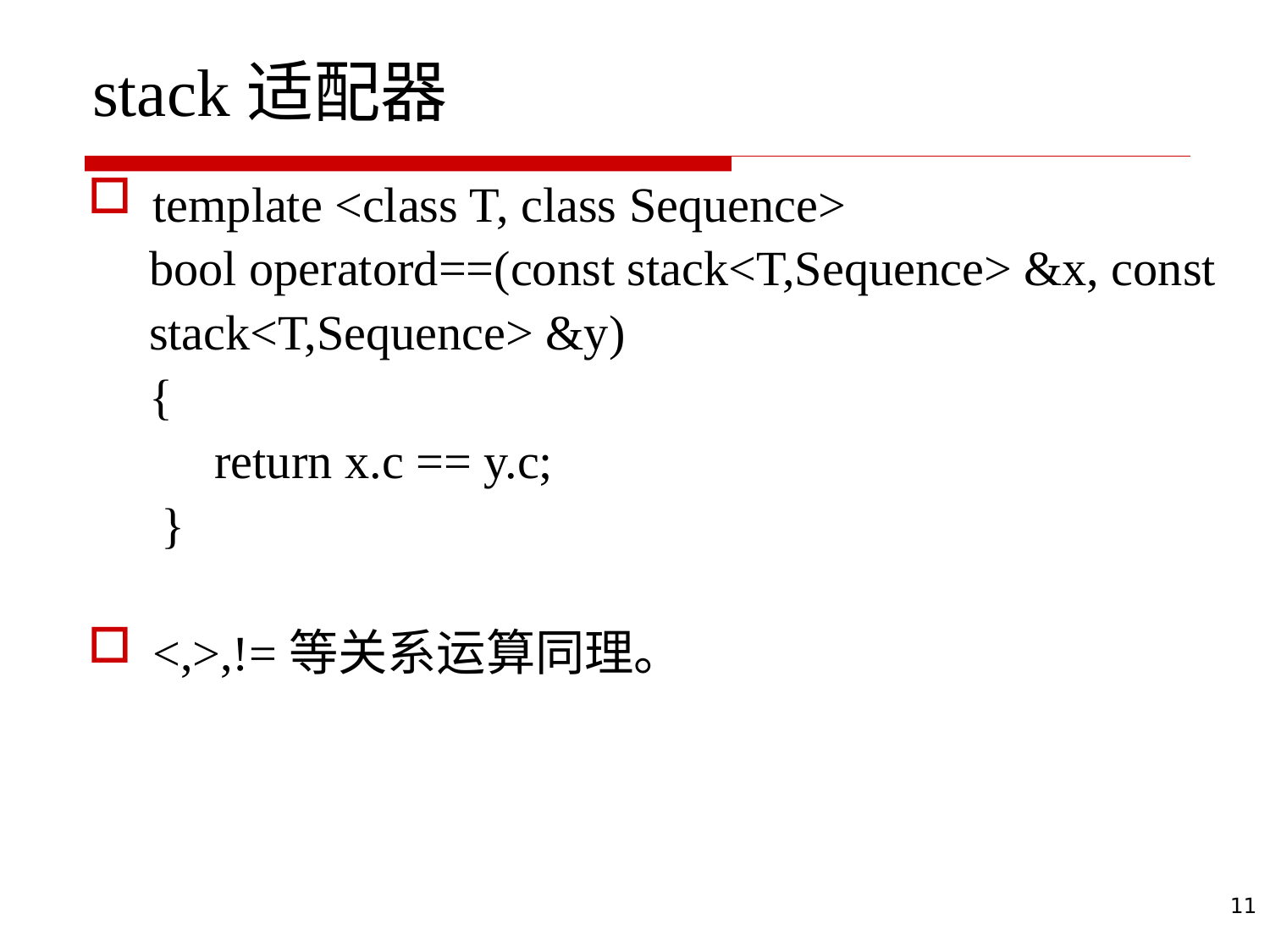

# stack适配器
template <class T, class Sequence>
     bool operatord==(const stack<T,Sequence> &x, const
     stack<T,Sequence> &y)
     {
	return x.c == y.c;
      }

<,>,!=等关系运算同理。

11